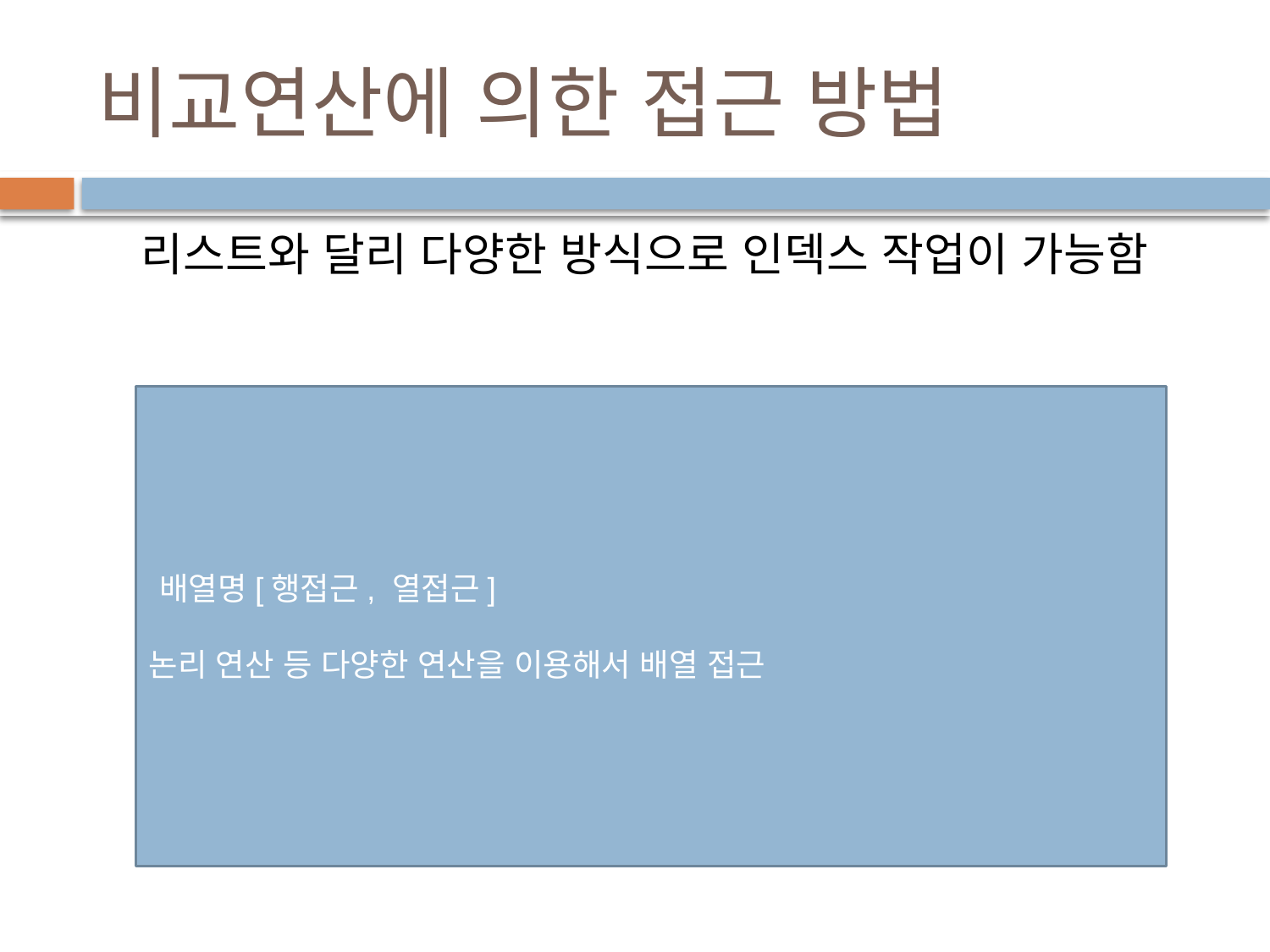

# 비교연산에 의한 접근 방법
리스트와 달리 다양한 방식으로 인덱스 작업이 가능함
 배열명[행접근, 열접근]

논리 연산 등 다양한 연산을 이용해서 배열 접근